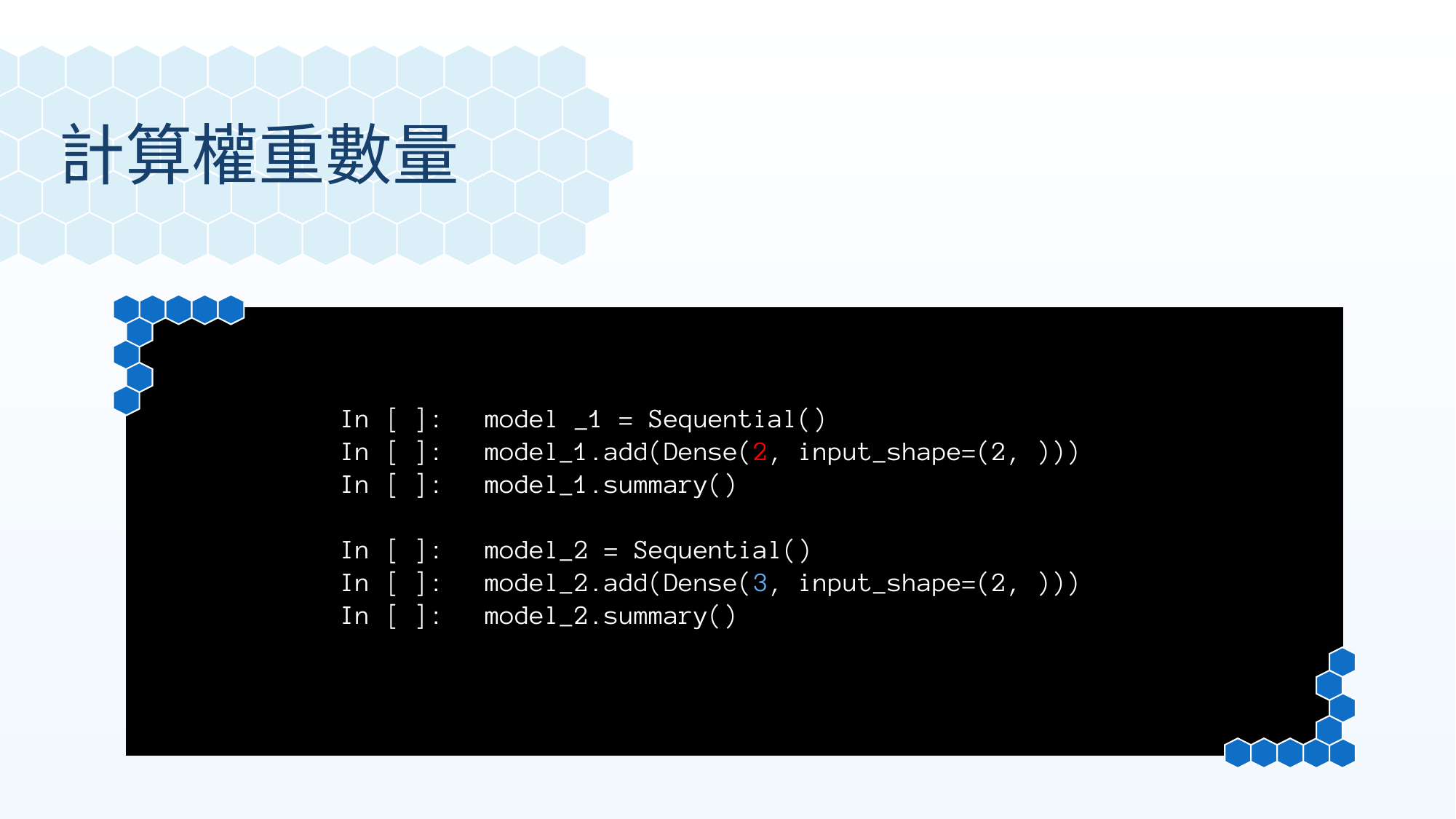

計算權重數量

　In [ ]:　model _1 = Sequential()
　In [ ]:　model_1.add(Dense(2, input_shape=(2, )))
　In [ ]:　model_1.summary()

　In [ ]:　model_2 = Sequential()
　In [ ]:　model_2.add(Dense(3, input_shape=(2, )))
　In [ ]:　model_2.summary()